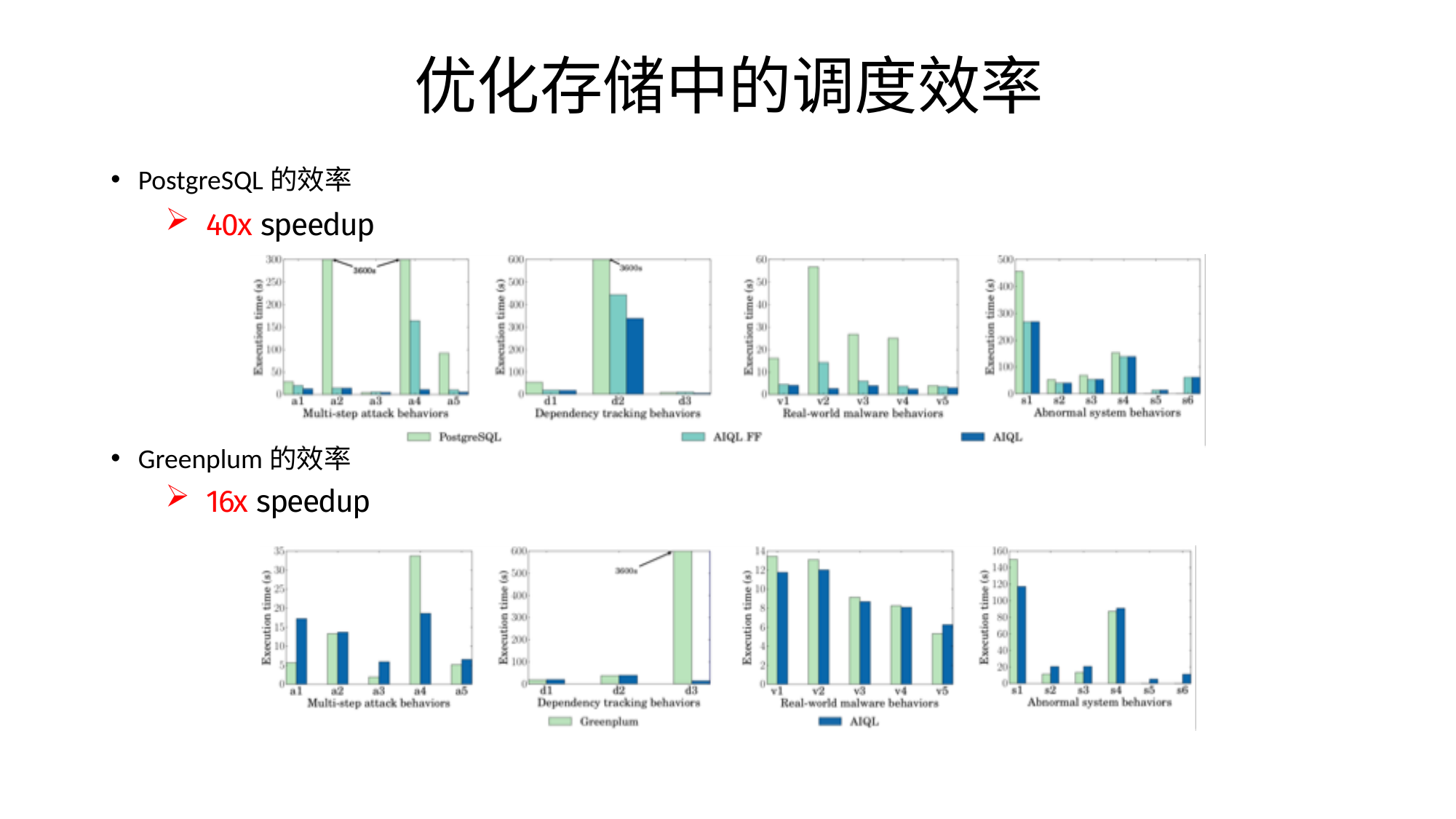

# 优化存储中的调度效率
PostgreSQL的效率
40x speedup

Greenplum的效率
16x speedup